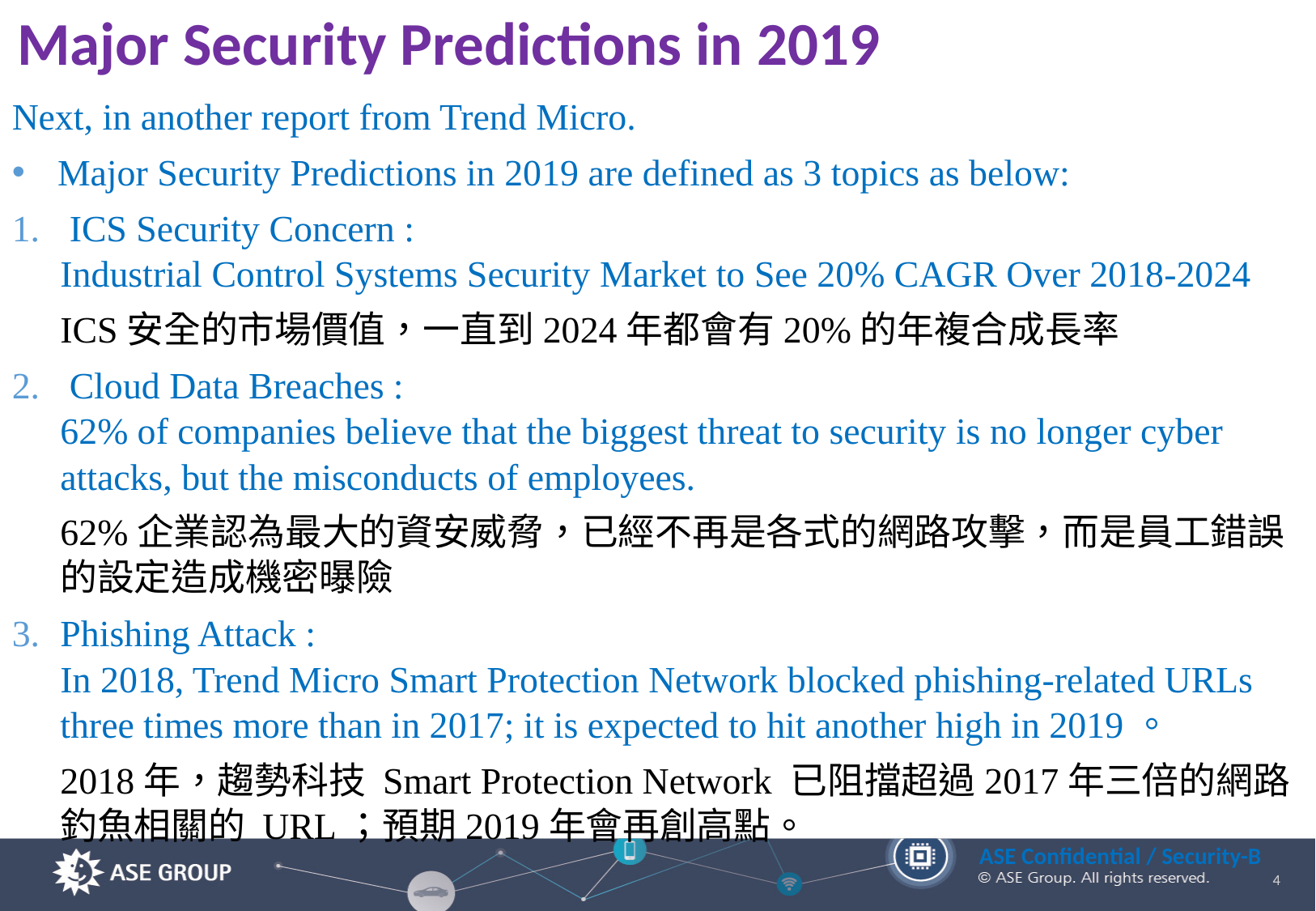

# Major Security Predictions in 2019
Next, in another report from Trend Micro.
Major Security Predictions in 2019 are defined as 3 topics as below:
 ICS Security Concern :
Industrial Control Systems Security Market to See 20% CAGR Over 2018-2024
ICS安全的市場價值，一直到2024年都會有20%的年複合成長率
 Cloud Data Breaches :
62% of companies believe that the biggest threat to security is no longer cyber attacks, but the misconducts of employees.
62%企業認為最大的資安威脅，已經不再是各式的網路攻擊，而是員工錯誤的設定造成機密曝險
Phishing Attack :
In 2018, Trend Micro Smart Protection Network blocked phishing-related URLs three times more than in 2017; it is expected to hit another high in 2019。
2018年，趨勢科技 Smart Protection Network 已阻擋超過2017年三倍的網路釣魚相關的 URL；預期2019年會再創高點。